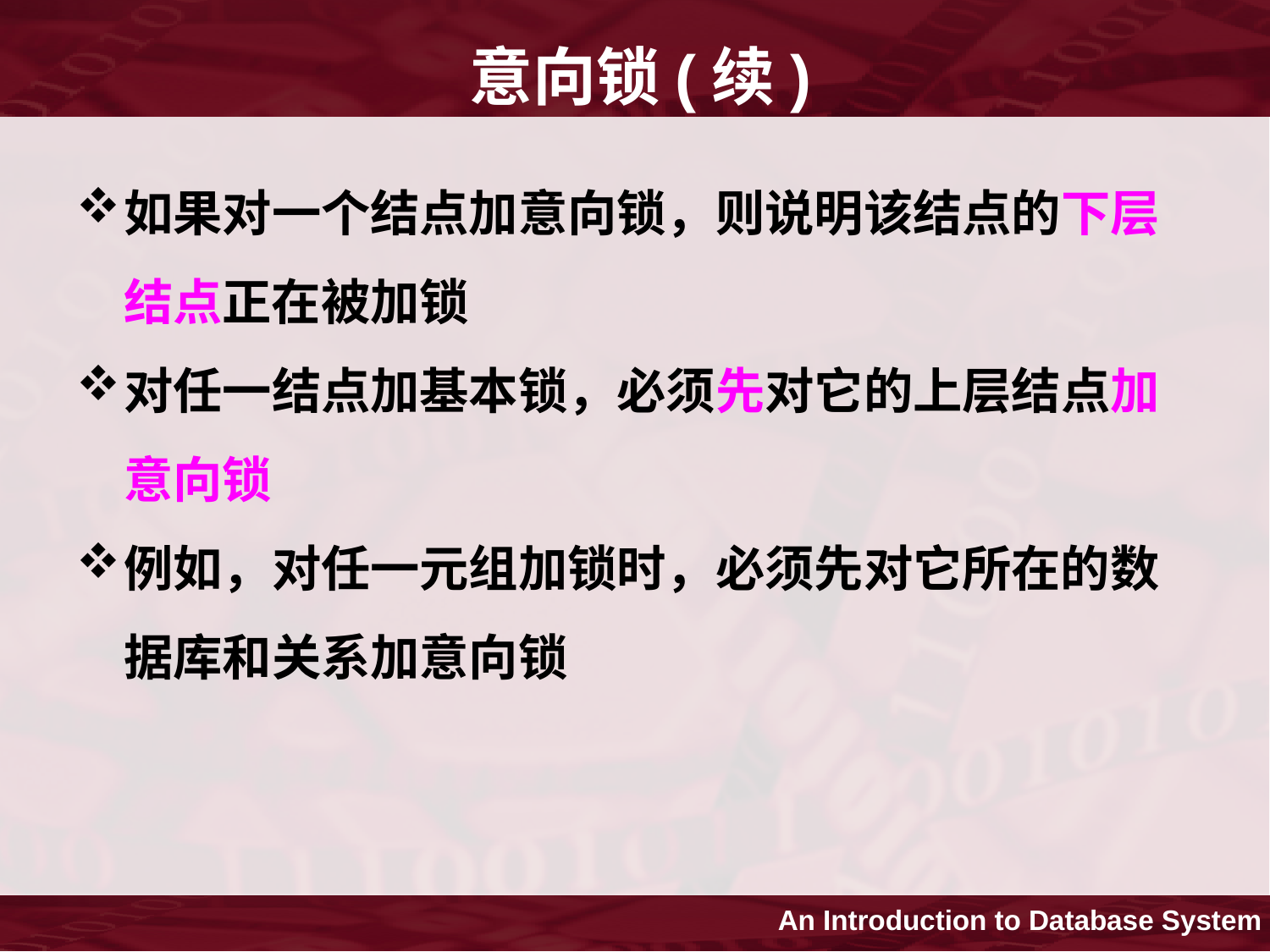

# 意向锁(续)
如果对一个结点加意向锁，则说明该结点的下层结点正在被加锁
对任一结点加基本锁，必须先对它的上层结点加意向锁
例如，对任一元组加锁时，必须先对它所在的数据库和关系加意向锁